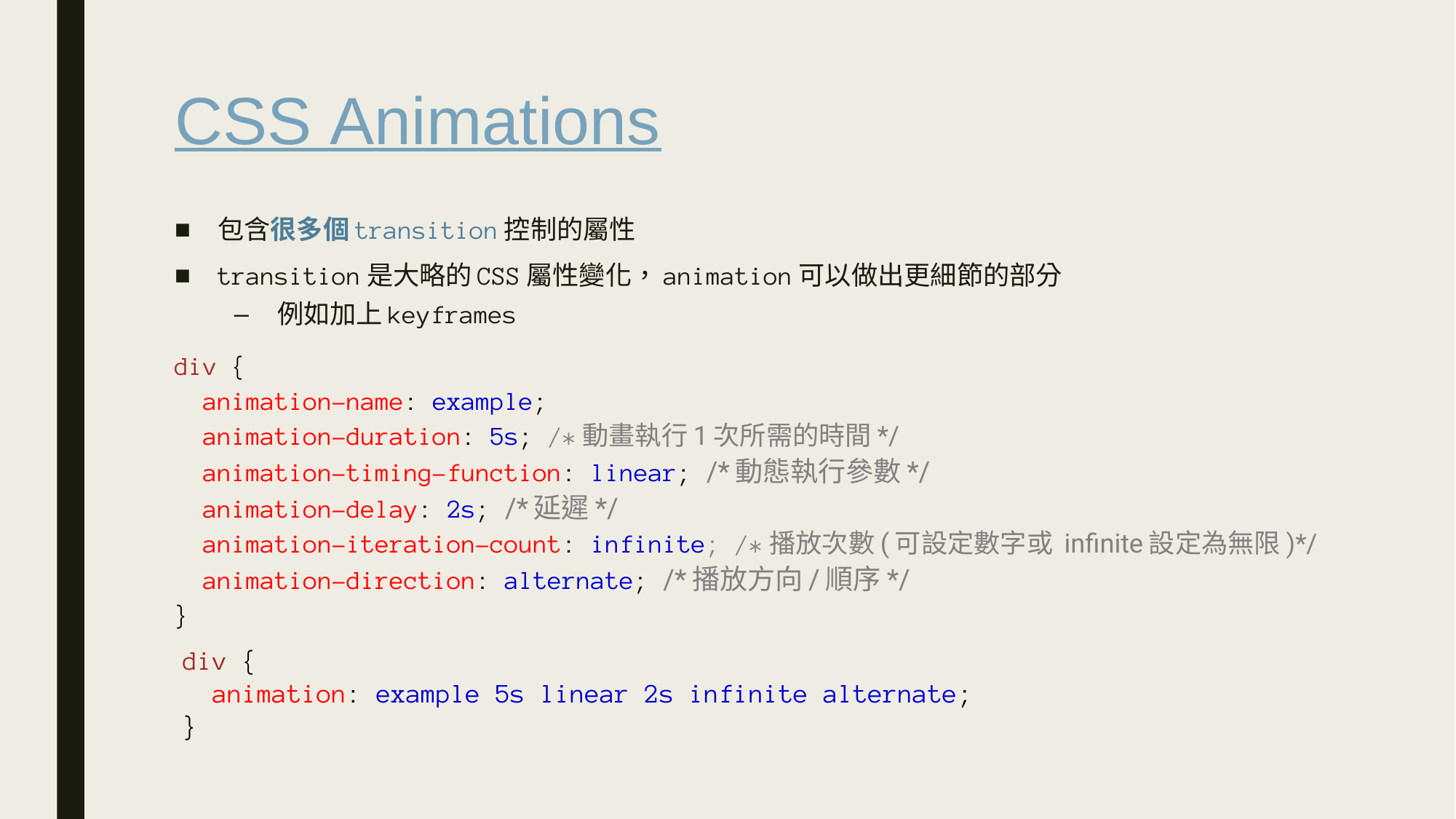

# CSS Animations
包含很多個transition控制的屬性
transition是大略的CSS屬性變化，animation可以做出更細節的部分
例如加上keyframes
div {
  animation-name: example;
  animation-duration: 5s; /*動畫執行1次所需的時間*/
  animation-timing-function: linear; /*動態執行參數*/
  animation-delay: 2s; /*延遲*/
  animation-iteration-count: infinite; /*播放次數(可設定數字或 infinite設定為無限)*/
  animation-direction: alternate; /*播放方向/順序*/
}
div {
  animation: example 5s linear 2s infinite alternate;
}